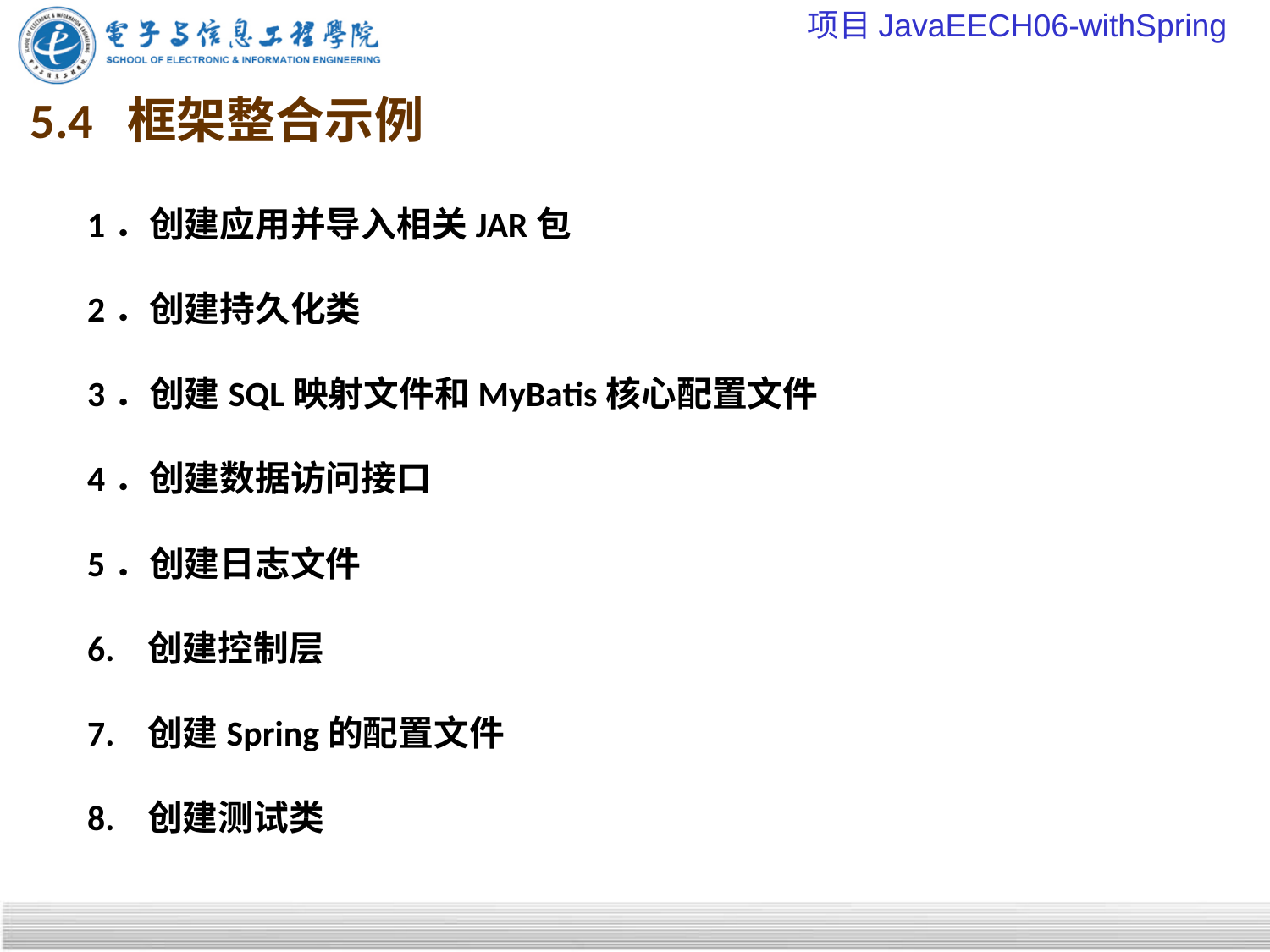

项目JavaEECH06-withSpring
# 5.4  框架整合示例
1．创建应用并导入相关JAR包

2．创建持久化类

3．创建SQL映射文件和MyBatis核心配置文件

4．创建数据访问接口

5．创建日志文件

6.   创建控制层

7.   创建Spring的配置文件

8.   创建测试类